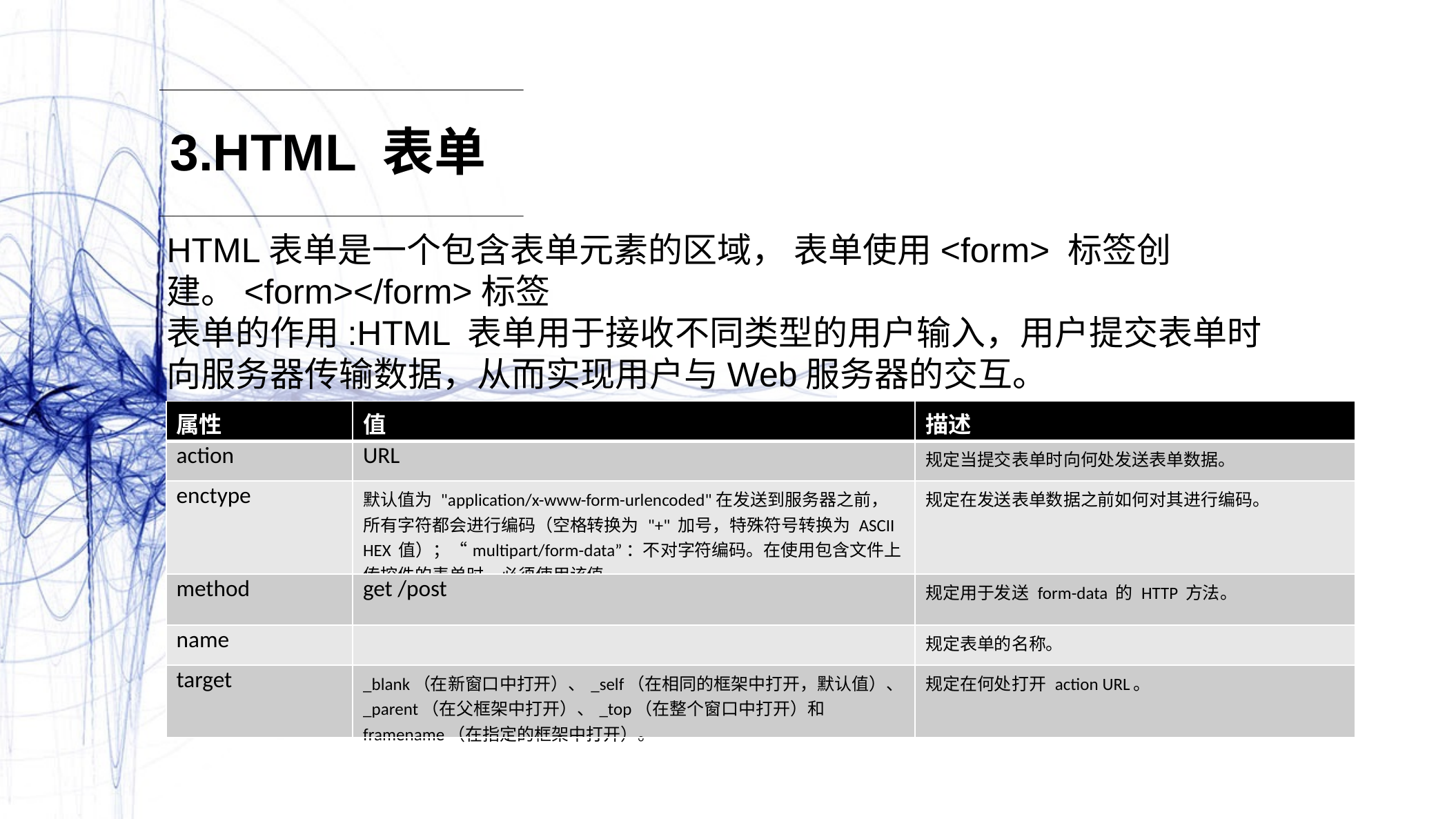

3.HTML 表单

HTML表单是一个包含表单元素的区域， 表单使用<form> 标签创建。<form></form>标签
表单的作用:HTML 表单用于接收不同类型的用户输入，用户提交表单时向服务器传输数据，从而实现用户与Web服务器的交互。

| 属性 | 值 | 描述 |
| --- | --- | --- |
| action | URL | 规定当提交表单时向何处发送表单数据。 |
| enctype | 默认值为 "application/x-www-form-urlencoded"在发送到服务器之前，所有字符都会进行编码（空格转换为 "+" 加号，特殊符号转换为 ASCII HEX 值）；“multipart/form-data”：不对字符编码。在使用包含文件上传控件的表单时，必须使用该值。 | 规定在发送表单数据之前如何对其进行编码。 |
| method | get /post | 规定用于发送 form-data 的 HTTP 方法。 |
| name |  | 规定表单的名称。 |
| target | \_blank（在新窗口中打开）、\_self（在相同的框架中打开，默认值）、\_parent（在父框架中打开）、\_top（在整个窗口中打开）和framename（在指定的框架中打开）。 | 规定在何处打开 action URL。 |